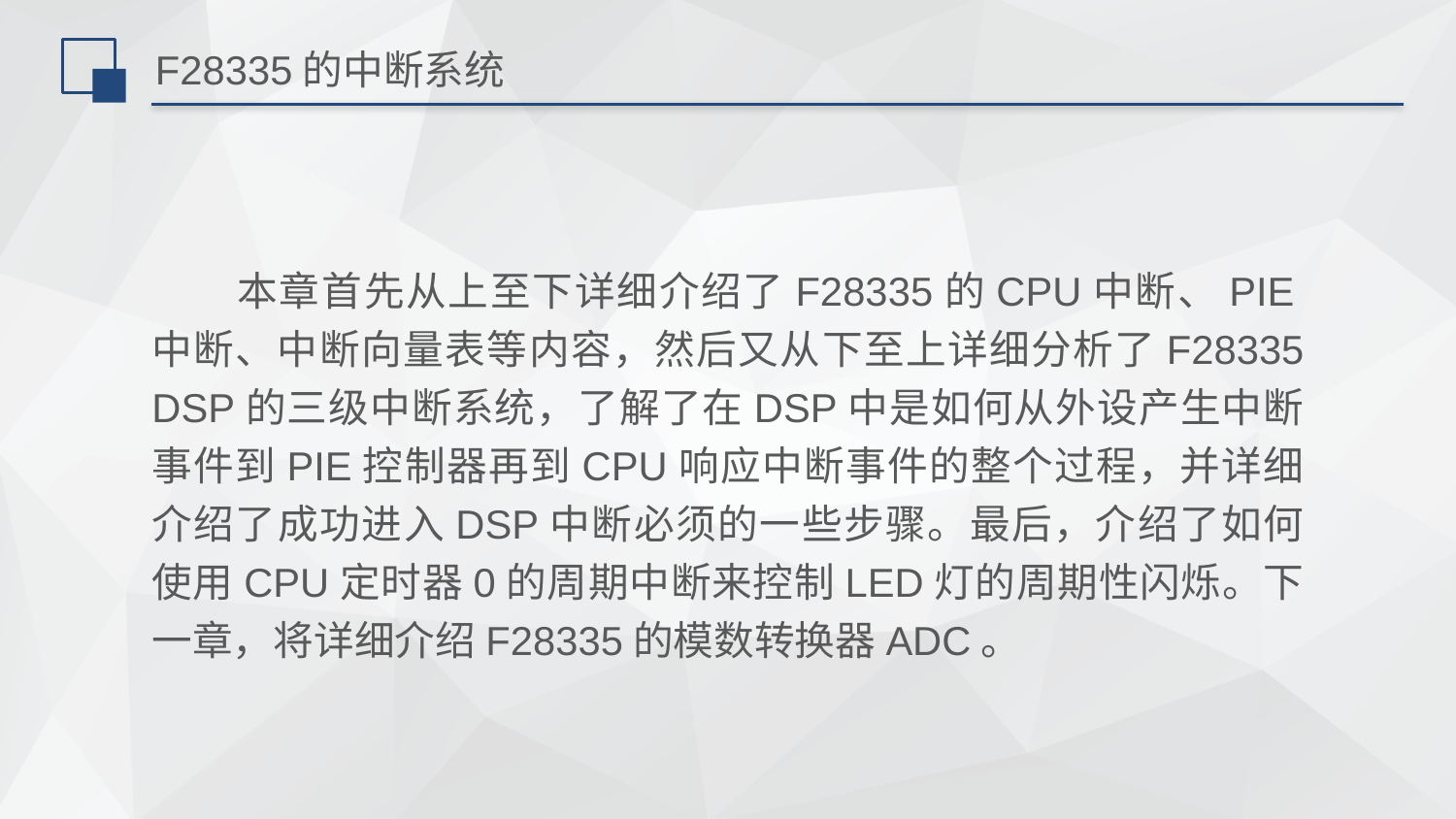

# F28335的中断系统
本章首先从上至下详细介绍了F28335的CPU中断、PIE中断、中断向量表等内容，然后又从下至上详细分析了F28335 DSP的三级中断系统，了解了在DSP中是如何从外设产生中断事件到PIE控制器再到CPU响应中断事件的整个过程，并详细介绍了成功进入DSP中断必须的一些步骤。最后，介绍了如何使用CPU定时器0的周期中断来控制LED灯的周期性闪烁。下一章，将详细介绍F28335的模数转换器ADC。